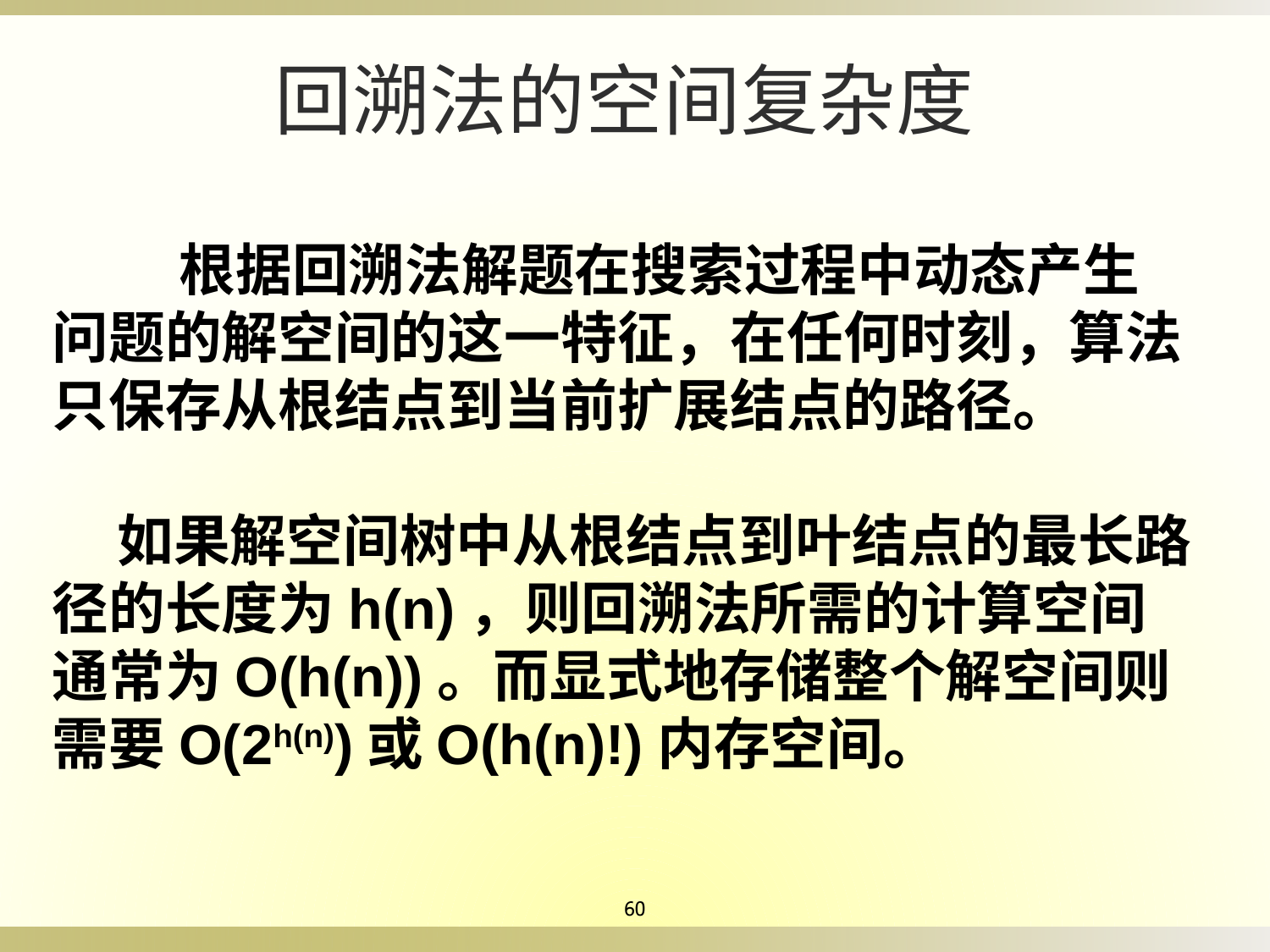

回溯法的空间复杂度
	根据回溯法解题在搜索过程中动态产生问题的解空间的这一特征，在任何时刻，算法只保存从根结点到当前扩展结点的路径。

    如果解空间树中从根结点到叶结点的最长路径的长度为h(n)，则回溯法所需的计算空间通常为O(h(n))。而显式地存储整个解空间则需要O(2h(n))或O(h(n)!)内存空间。
60